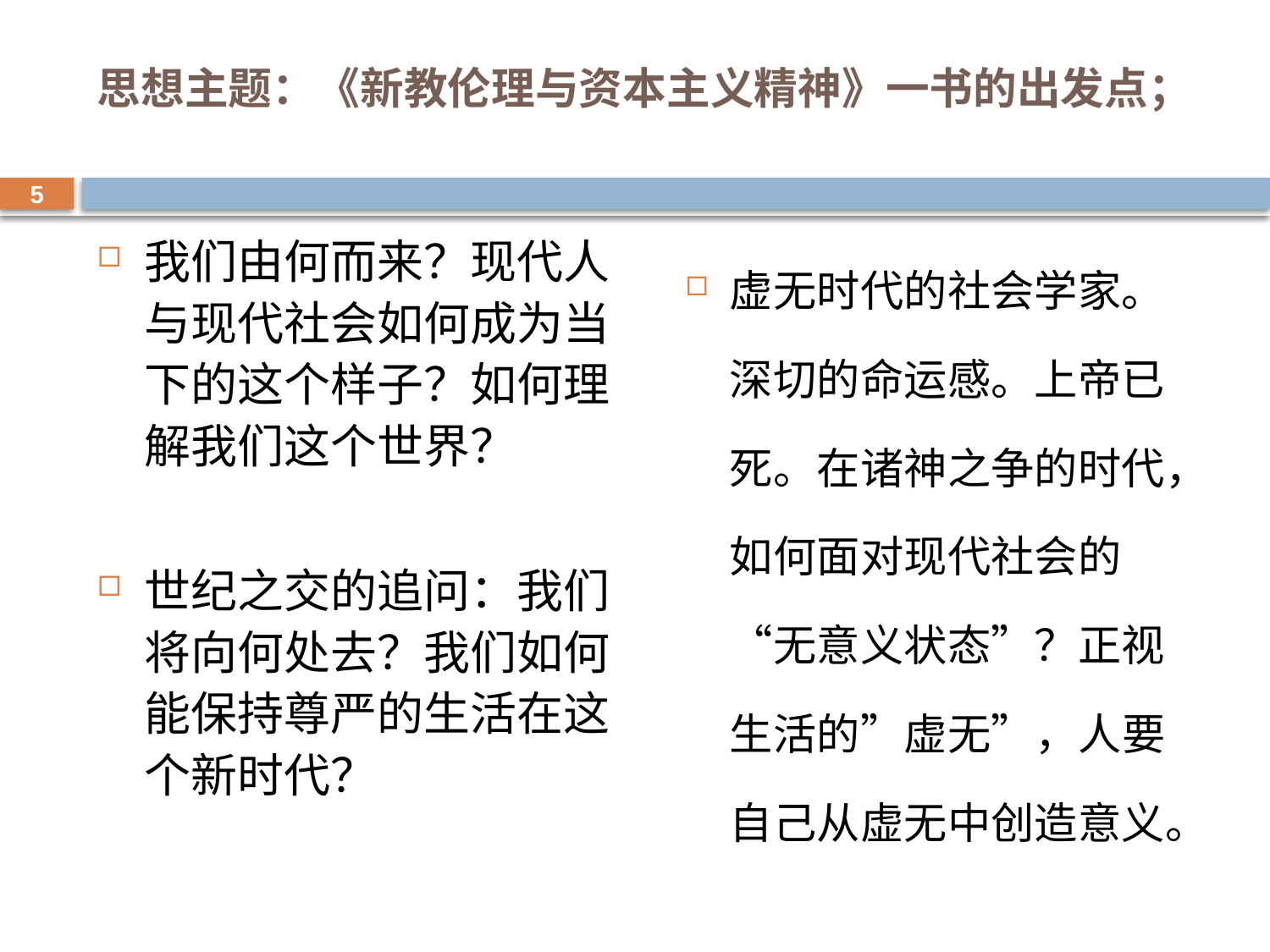

# 思想主题：《新教伦理与资本主义精神》一书的出发点；
5
我们由何而来？现代人与现代社会如何成为当下的这个样子？如何理解我们这个世界？

世纪之交的追问：我们将向何处去？我们如何能保持尊严的生活在这个新时代？

虚无时代的社会学家。深切的命运感。上帝已死。在诸神之争的时代，如何面对现代社会的“无意义状态”？正视生活的”虚无”，人要自己从虚无中创造意义。